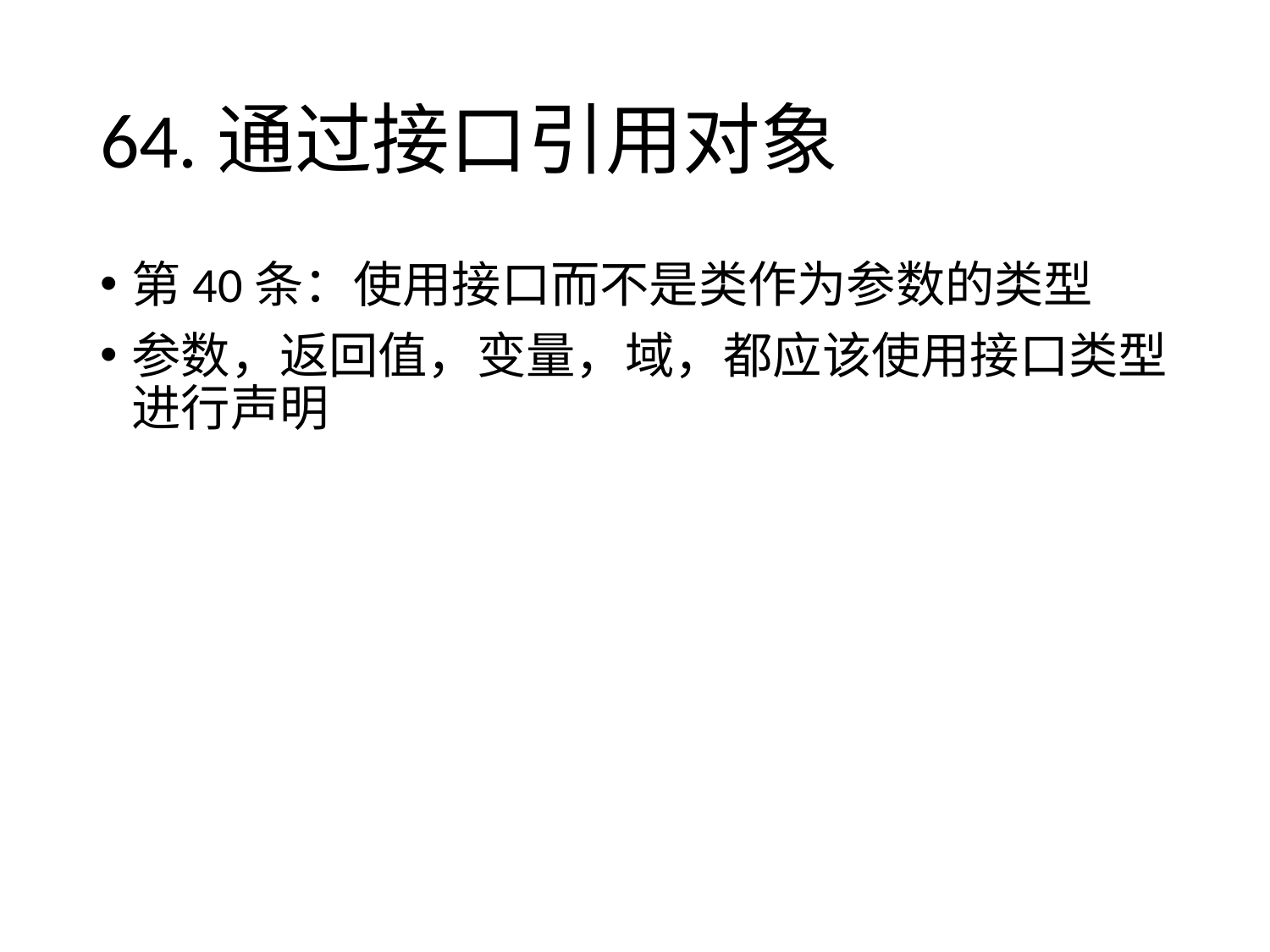

# 64.通过接口引用对象
第40条：使用接口而不是类作为参数的类型
参数，返回值，变量，域，都应该使用接口类型进行声明